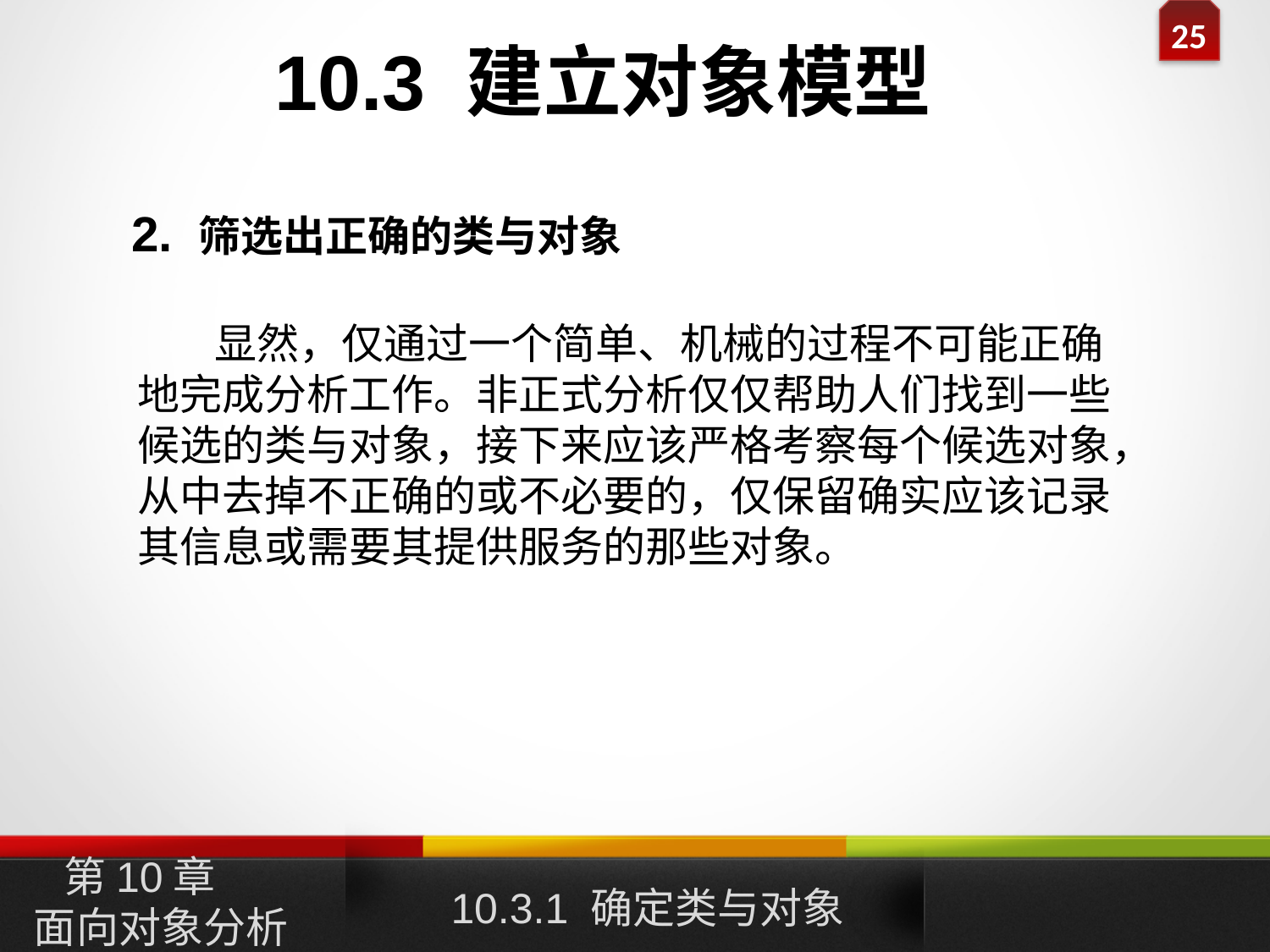

10.3 建立对象模型
2. 筛选出正确的类与对象
       显然，仅通过一个简单、机械的过程不可能正确地完成分析工作。非正式分析仅仅帮助人们找到一些候选的类与对象，接下来应该严格考察每个候选对象，从中去掉不正确的或不必要的，仅保留确实应该记录其信息或需要其提供服务的那些对象。
10.3.1 确定类与对象